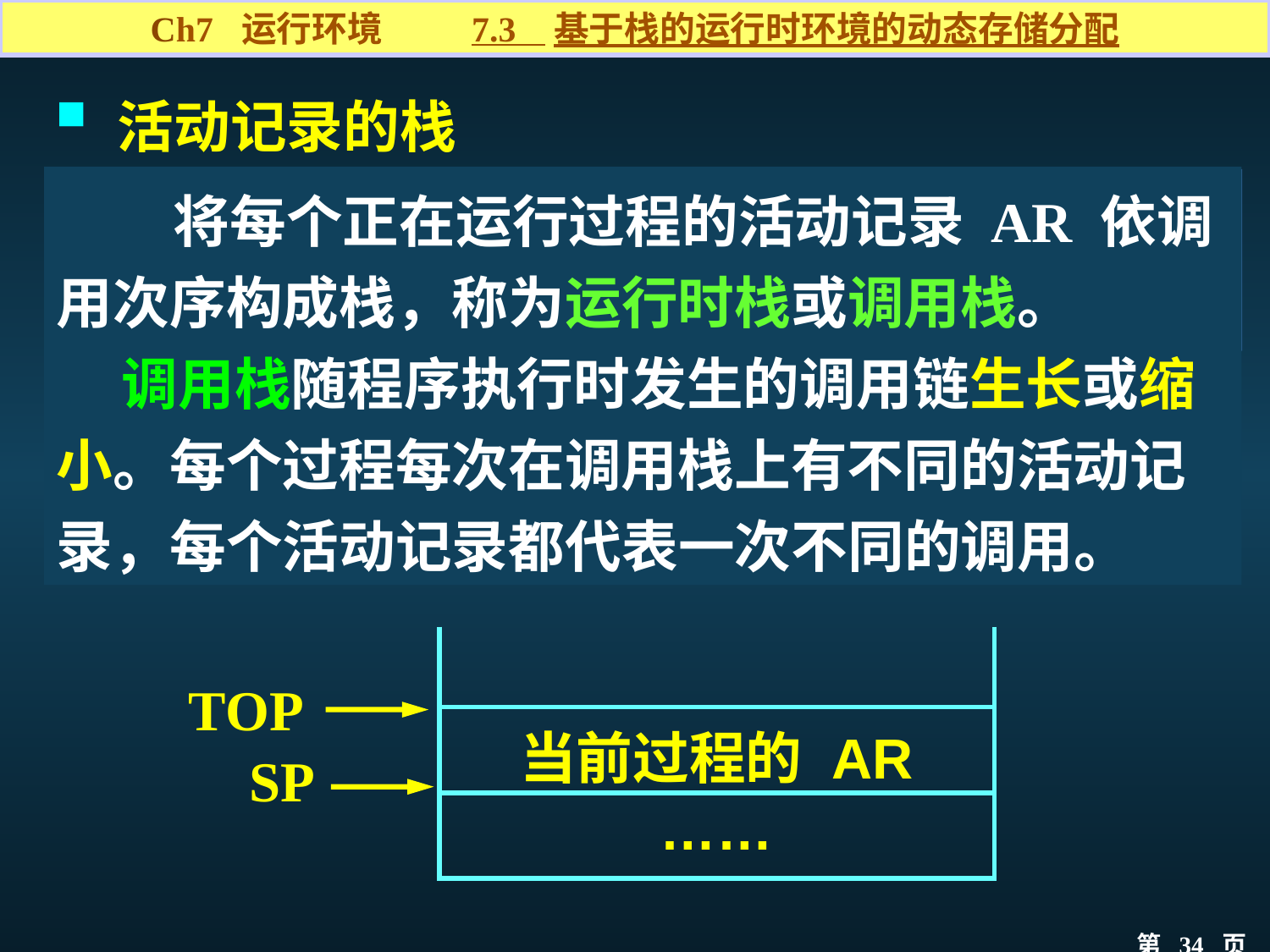

Ch7  运行环境          7.3   基于栈的运行时环境的动态存储分配
 活动记录的栈
        将每个正在运行过程的活动记录 AR 依调用次序构成栈，称为运行时栈或调用栈。
    调用栈随程序执行时发生的调用链生长或缩小。每个过程每次在调用栈上有不同的活动记录，每个活动记录都代表一次不同的调用。
    活动记录AR：一块连续的存储区，用于存放过程或函数的一次调用执行所需要的信息。
|  |
| --- |
| 当前过程的 AR |
| …… |
TOP

  SP